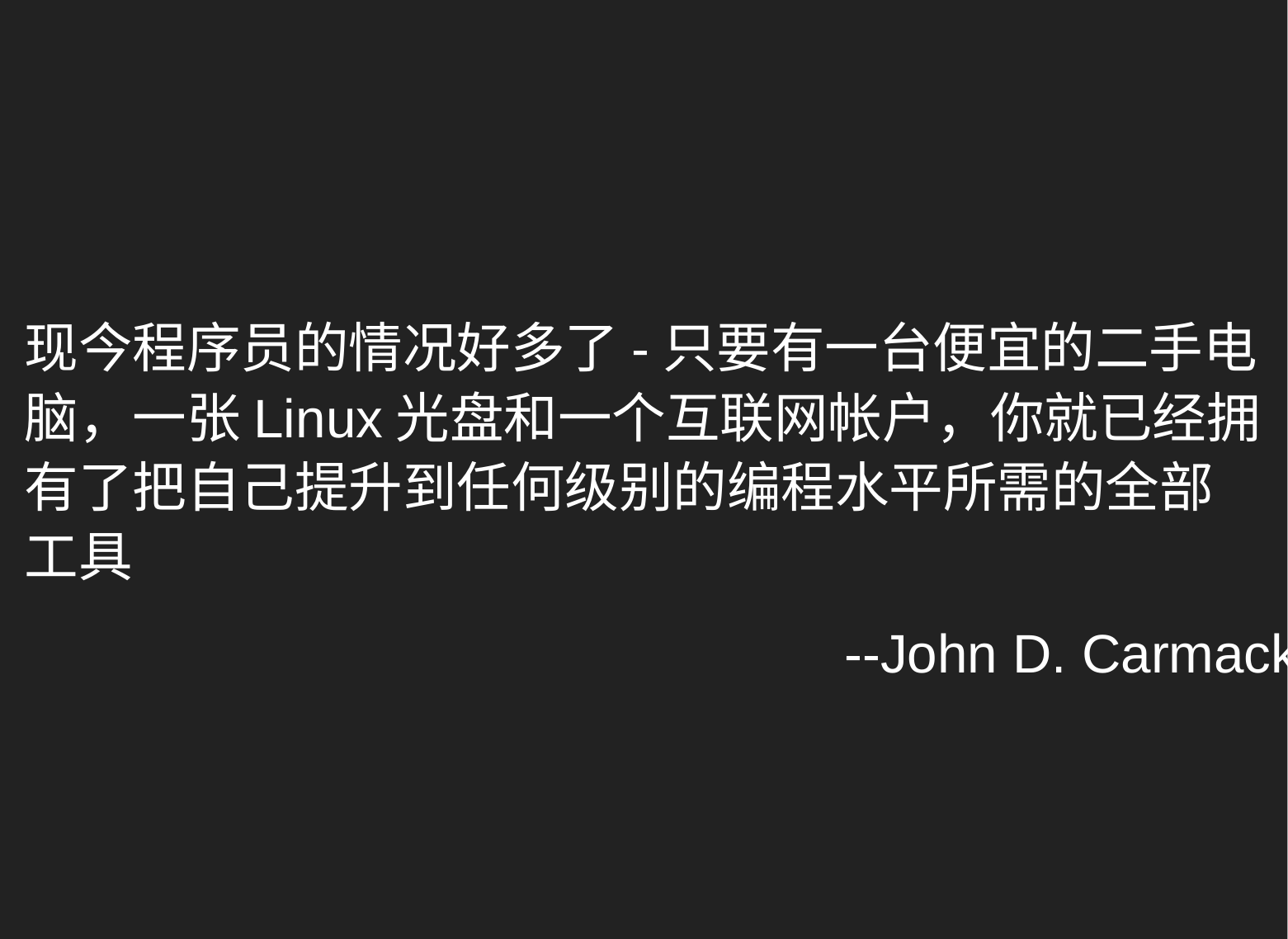

现今程序员的情况好多了-只要有一台便宜的二手电
脑，一张Linux光盘和一个互联网帐户，你就已经拥
有了把自己提升到任何级别的编程水平所需的全部
工具
--John D. Carmack